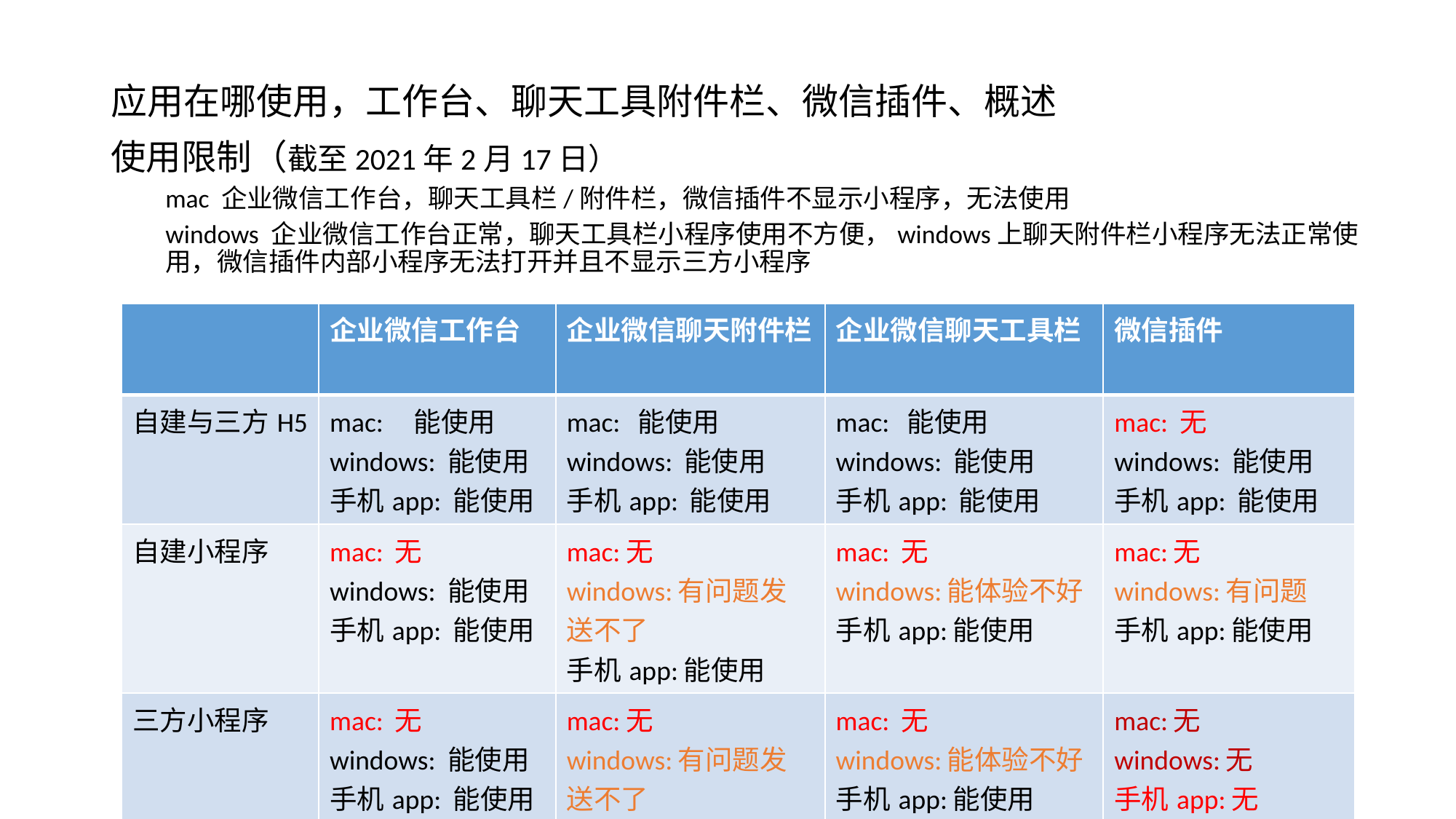

# 应用在哪使用，工作台、聊天工具附件栏、微信插件、概述
使用限制（截至2021年2月17日）
mac 企业微信工作台，聊天工具栏/附件栏，微信插件不显示小程序，无法使用
windows 企业微信工作台正常，聊天工具栏小程序使用不方便，windows上聊天附件栏小程序无法正常使用，微信插件内部小程序无法打开并且不显示三方小程序

|  | 企业微信工作台 | 企业微信聊天附件栏 | 企业微信聊天工具栏 | 微信插件 |
| --- | --- | --- | --- | --- |
| 自建与三方H5 | mac: 能使用 windows: 能使用 手机app: 能使用 | mac: 能使用 windows: 能使用 手机app: 能使用 | mac: 能使用 windows: 能使用 手机app: 能使用 | mac: 无 windows: 能使用 手机app: 能使用 |
| 自建小程序 | mac: 无 windows: 能使用 手机app: 能使用 | mac:无 windows:有问题发送不了 手机app:能使用 | mac: 无 windows:能体验不好 手机app:能使用 | mac:无 windows:有问题 手机app:能使用 |
| 三方小程序 | mac: 无 windows: 能使用 手机app: 能使用 | mac:无 windows:有问题发送不了 手机app:能使用 | mac: 无 windows:能体验不好 手机app:能使用 | mac:无 windows:无 手机app:无 |